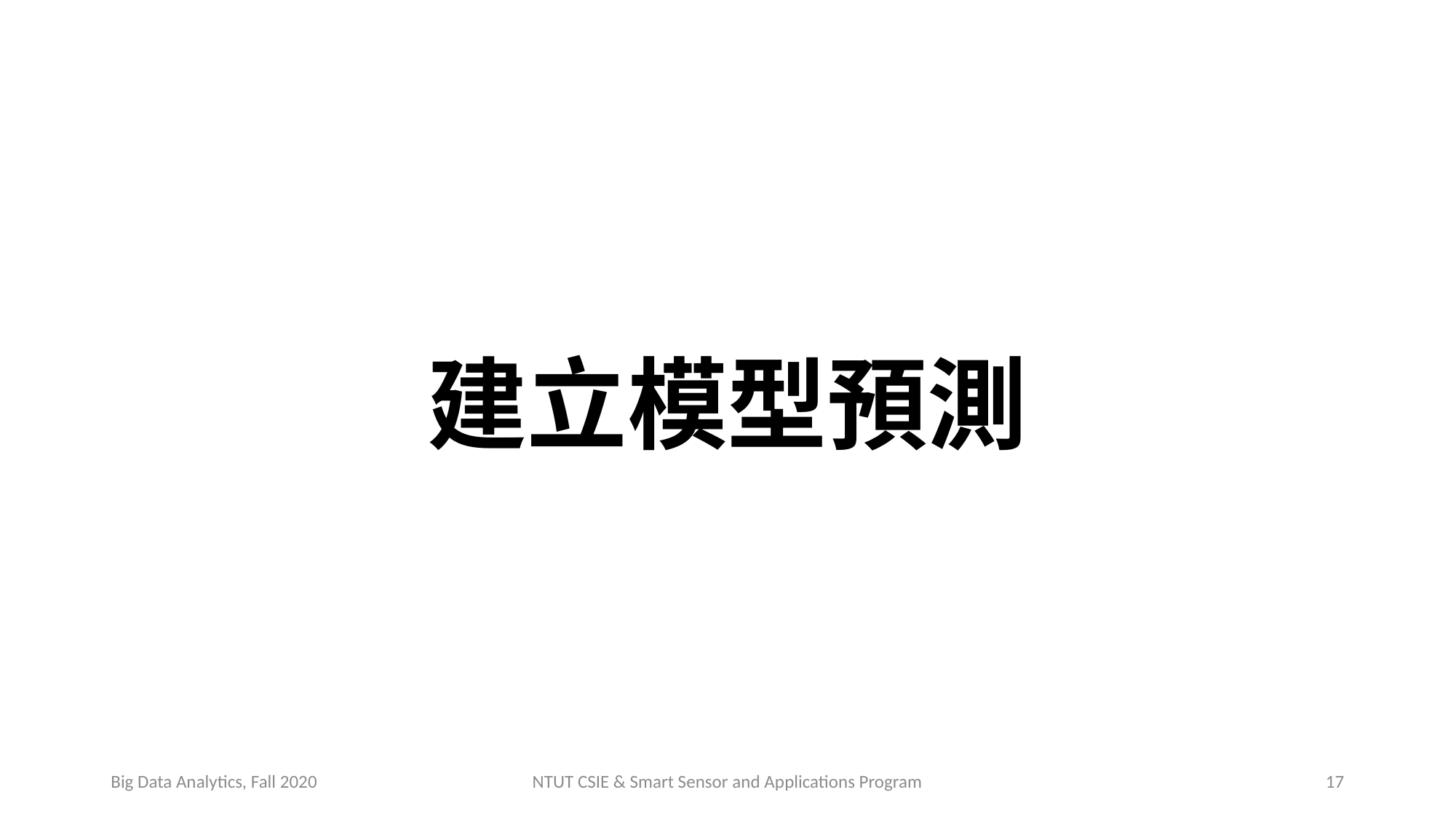

# 建立模型預測
Big Data Analytics, Fall 2020
NTUT CSIE & Smart Sensor and Applications Program
17